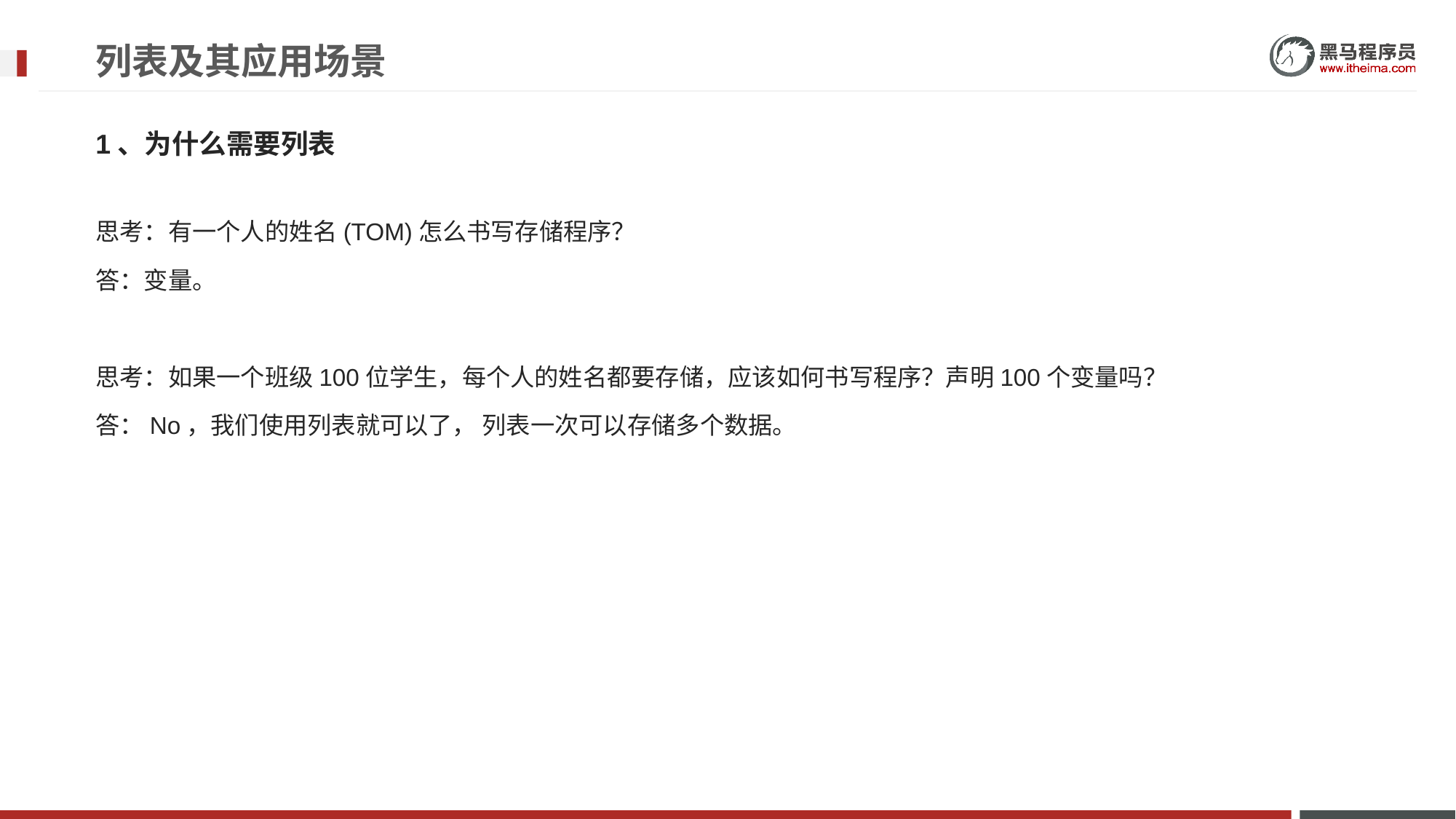

# 列表及其应用场景
1、为什么需要列表
思考：有一个人的姓名(TOM)怎么书写存储程序？
答：变量。

思考：如果一个班级100位学生，每个人的姓名都要存储，应该如何书写程序？声明100个变量吗？
答：No，我们使用列表就可以了， 列表一次可以存储多个数据。